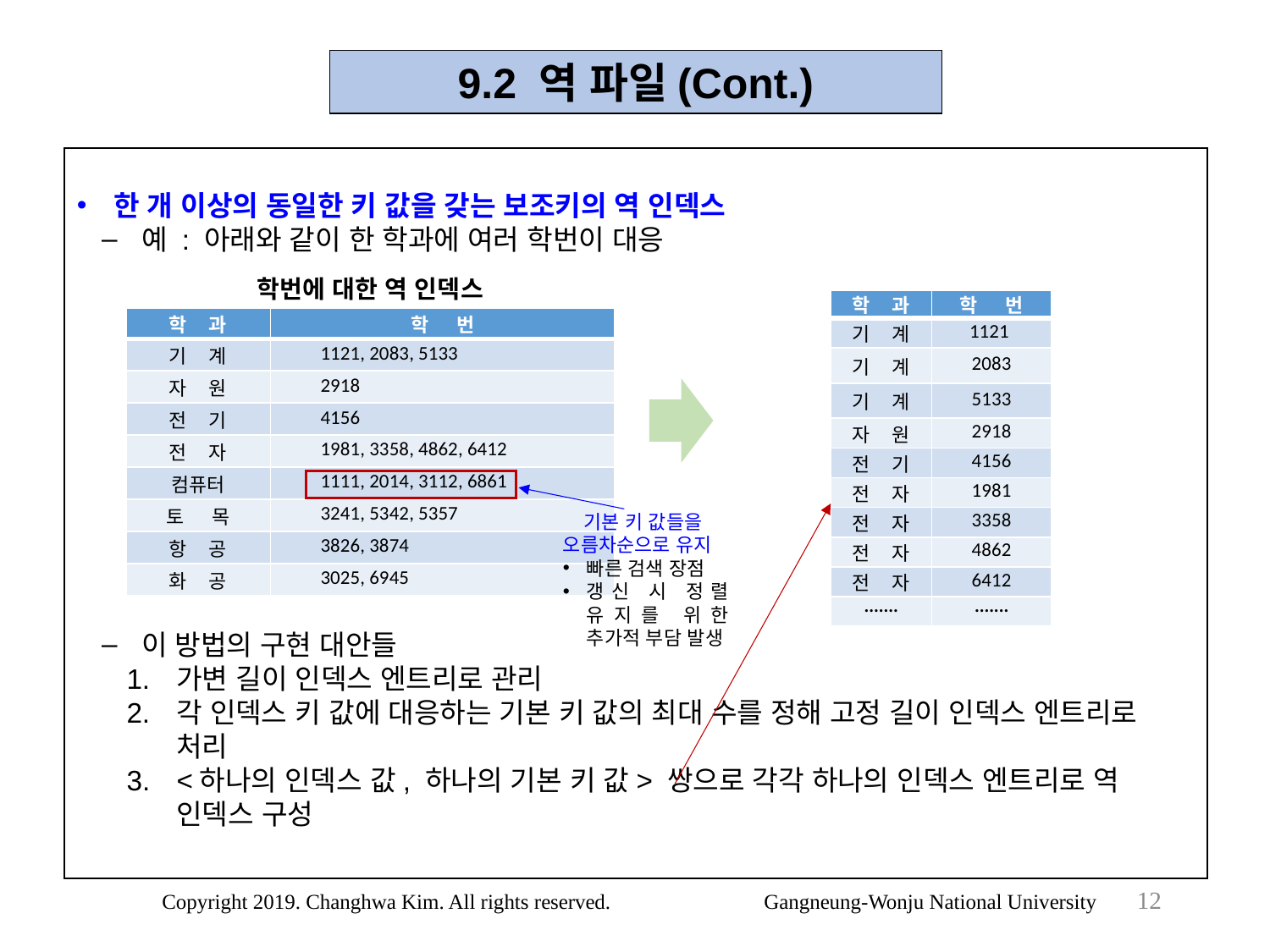

9.2 역 파일(Cont.)

한 개 이상의 동일한 키 값을 갖는 보조키의 역 인덱스
예 : 아래와 같이 한 학과에 여러 학번이 대응

이 방법의 구현 대안들
가변 길이 인덱스 엔트리로 관리
각 인덱스 키 값에 대응하는 기본 키 값의 최대 수를 정해 고정 길이 인덱스 엔트리로 처리
<하나의 인덱스 값, 하나의 기본 키 값> 쌍으로 각각 하나의 인덱스 엔트리로 역 인덱스 구성

학번에 대한 역 인덱스
| 학 과 | 학 번 |
| --- | --- |
| 기 계 | 1121 |
| 기 계 | 2083 |
| 기 계 | 5133 |
| 자 원 | 2918 |
| 전 기 | 4156 |
| 전 자 | 1981 |
| 전 자 | 3358 |
| 전 자 | 4862 |
| 전 자 | 6412 |
| ······· | ······· |
| 학 과 | 학 번 |
| --- | --- |
| 기 계 | 1121, 2083, 5133 |
| 자 원 | 2918 |
| 전 기 | 4156 |
| 전 자 | 1981, 3358, 4862, 6412 |
| 컴퓨터 | 1111, 2014, 3112, 6861 |
| 토 목 | 3241, 5342, 5357 |
| 항 공 | 3826, 3874 |
| 화 공 | 3025, 6945 |

기본 키 값들을
오름차순으로 유지
빠른 검색 장점
갱신 시 정렬 유지를 위한 추가적 부담 발생
12
Copyright 2019. Changhwa Kim. All rights reserved.                             Gangneung-Wonju National University